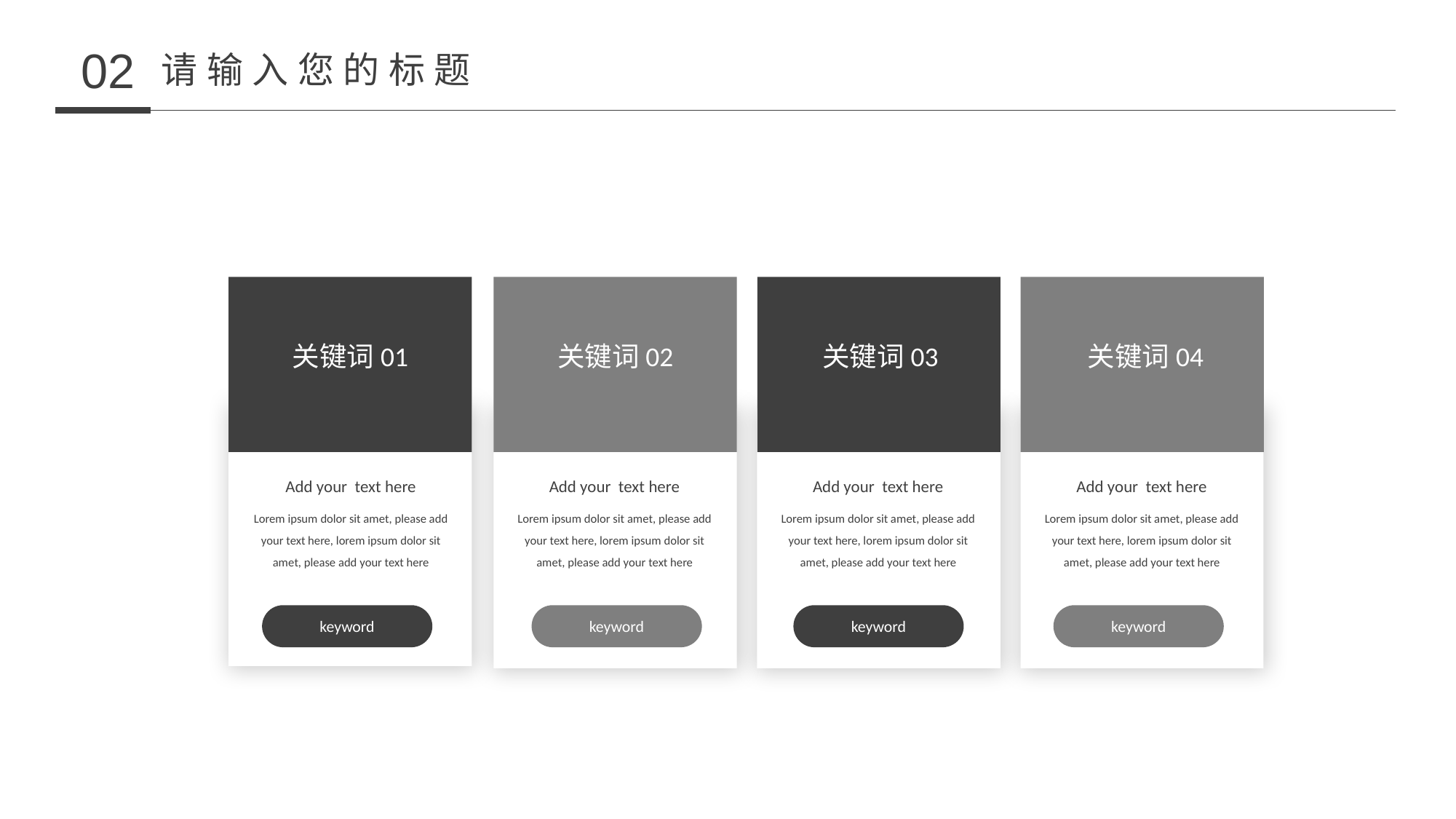

02
请输入您的标题

关键词01
关键词02
关键词03
关键词04

Add your  text here
Add your  text here
Add your  text here
Add your  text here
Lorem ipsum dolor sit amet, please add your text here, lorem ipsum dolor sit amet, please add your text here
Lorem ipsum dolor sit amet, please add your text here, lorem ipsum dolor sit amet, please add your text here
Lorem ipsum dolor sit amet, please add your text here, lorem ipsum dolor sit amet, please add your text here
Lorem ipsum dolor sit amet, please add your text here, lorem ipsum dolor sit amet, please add your text here
keyword
keyword
keyword
keyword